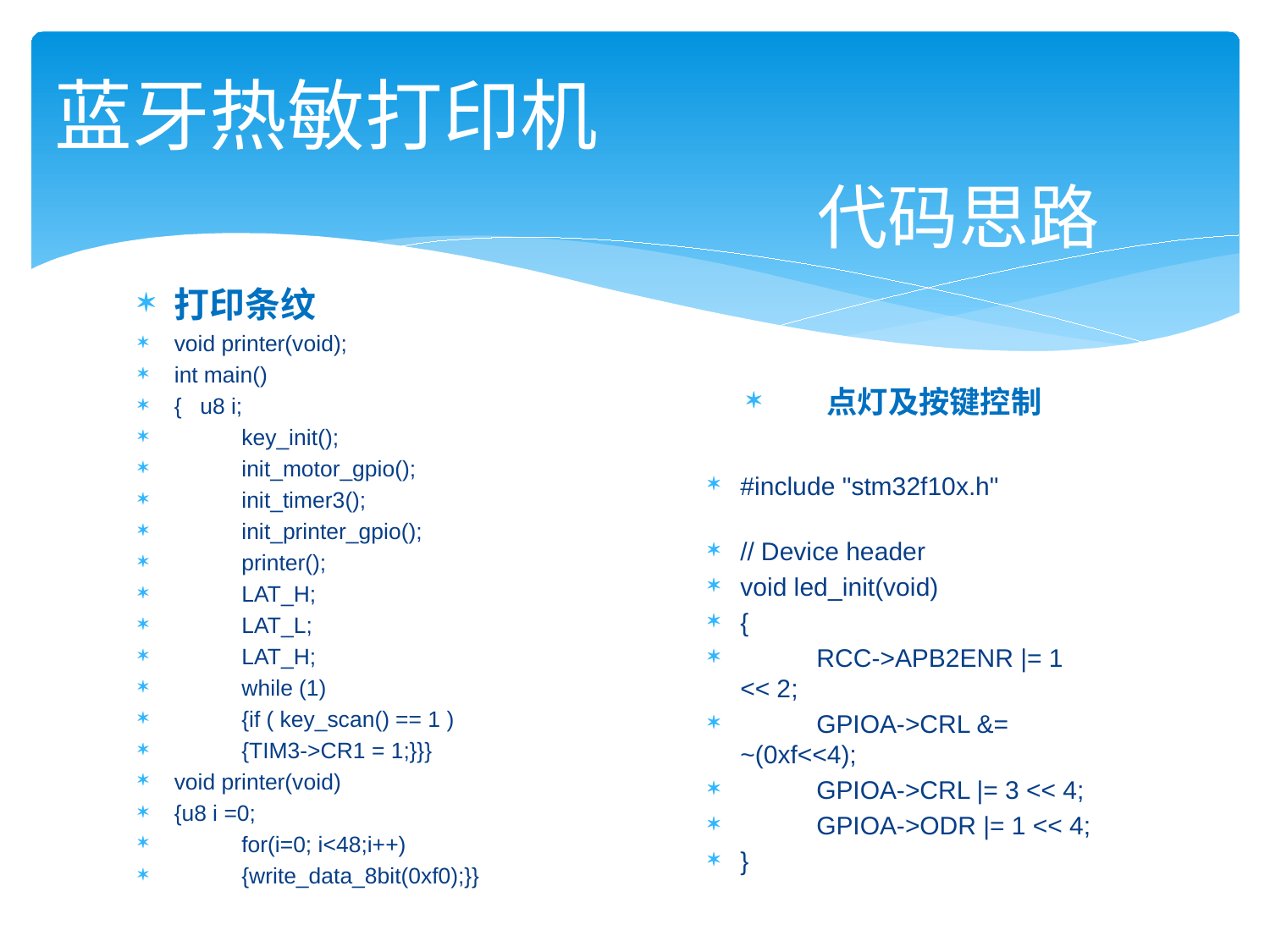

# 蓝牙热敏打印机
代码思路
打印条纹
void printer(void);
int main()
{   u8 i;
	key_init();
	init_motor_gpio();
	init_timer3();
	init_printer_gpio();
	printer();
	LAT_H;
	LAT_L;
	LAT_H;
	while (1)
	{if ( key_scan() == 1 )
		{TIM3->CR1 = 1;}}}
void printer(void)
{u8 i =0;
	for(i=0; i<48;i++)
	{write_data_8bit(0xf0);}}
点灯及按键控制

#include "stm32f10x.h"
// Device header
void led_init(void)
{
	RCC->APB2ENR |= 1 << 2;
	GPIOA->CRL &= ~(0xf<<4);
	GPIOA->CRL |= 3 << 4;
	GPIOA->ODR |= 1 << 4;
}